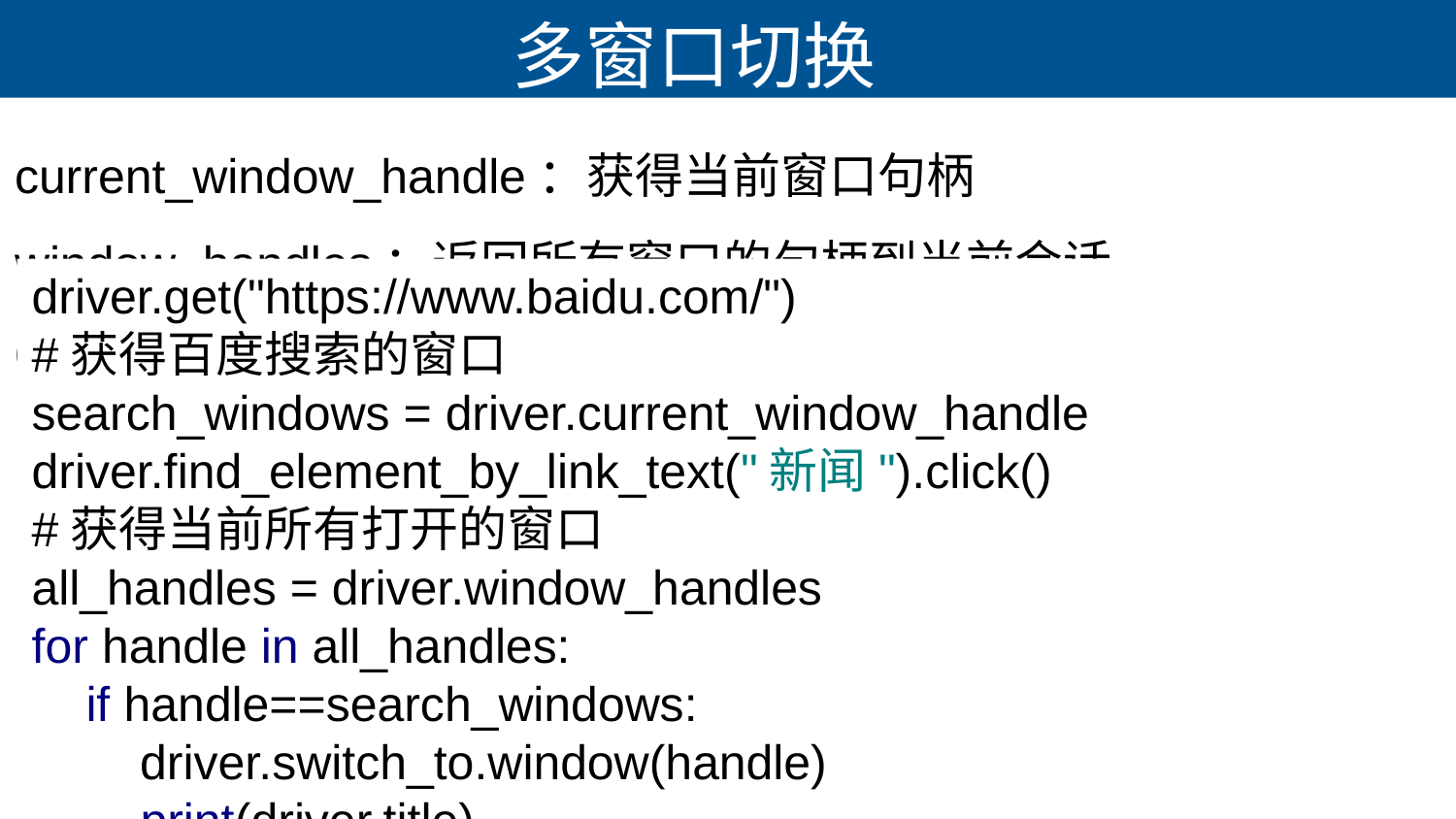

# 多窗口切换
current_window_handle：获得当前窗口句柄
window_handles：返回所有窗口的句柄到当前会话
driver.switch_to.window()：用于切换到相应的窗口

driver.get("https://www.baidu.com/")
#获得百度搜索的窗口
search_windows = driver.current_window_handle
driver.find_element_by_link_text("新闻").click()
#获得当前所有打开的窗口
all_handles = driver.window_handles
for handle in all_handles:
    if handle==search_windows:
        driver.switch_to.window(handle)
        print(driver.title)